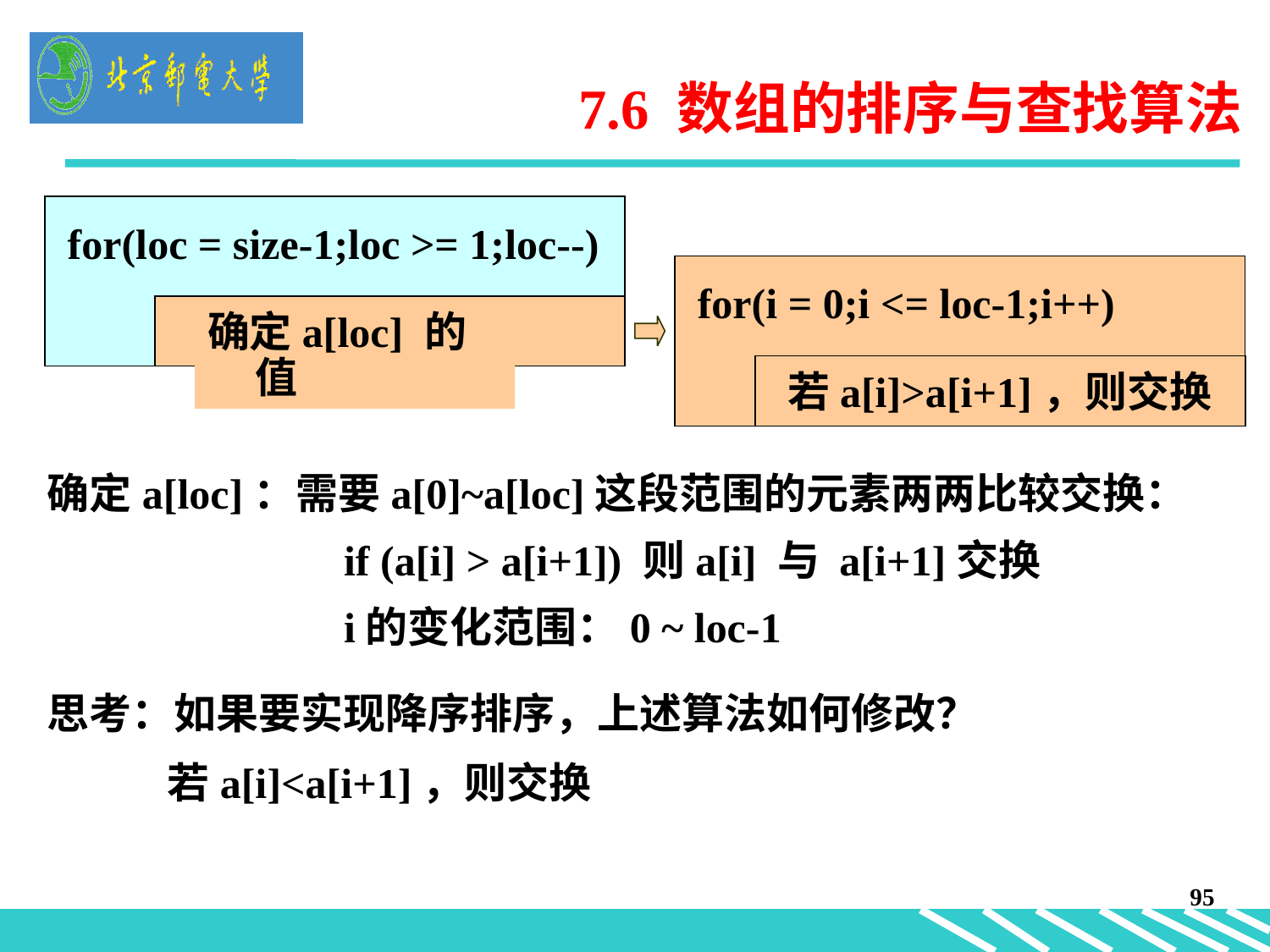

# 7.6 数组的排序与查找算法

for(loc = size-1;loc >= 1;loc--)

for(i = 0;i <= loc-1;i++)

确定a[loc] 的值

若a[i]>a[i+1]，则交换
确定a[loc]：需要a[0]~a[loc]这段范围的元素两两比较交换：
                            if (a[i] > a[i+1]) 则a[i] 与 a[i+1]交换
                            i的变化范围：0 ~ loc-1
思考：如果要实现降序排序，上述算法如何修改？
若a[i]<a[i+1]，则交换
95